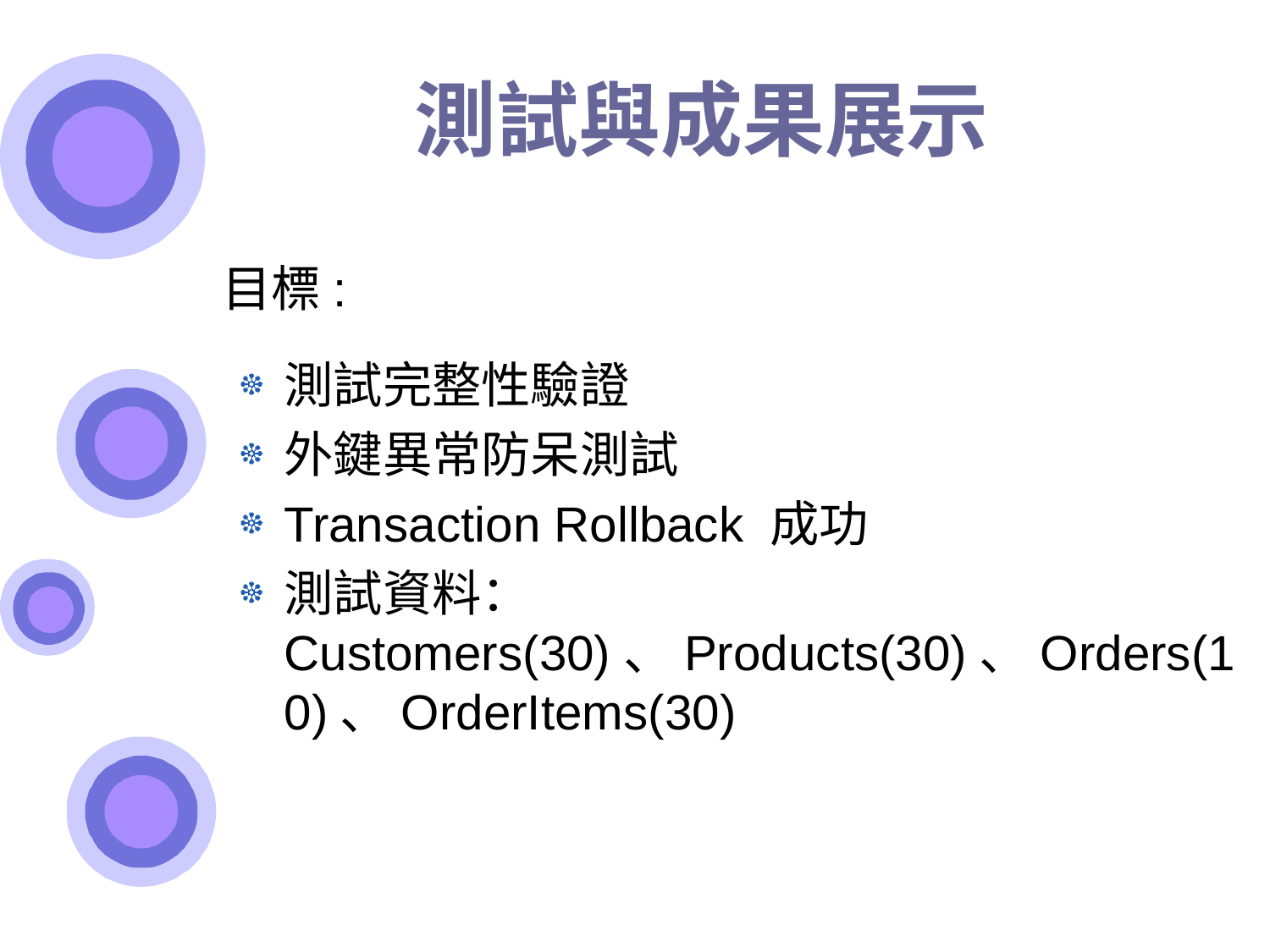

# 測試與成果展示
目標:
測試完整性驗證
外鍵異常防呆測試
Transaction Rollback 成功
測試資料：Customers(30)、Products(30)、Orders(10)、OrderItems(30)